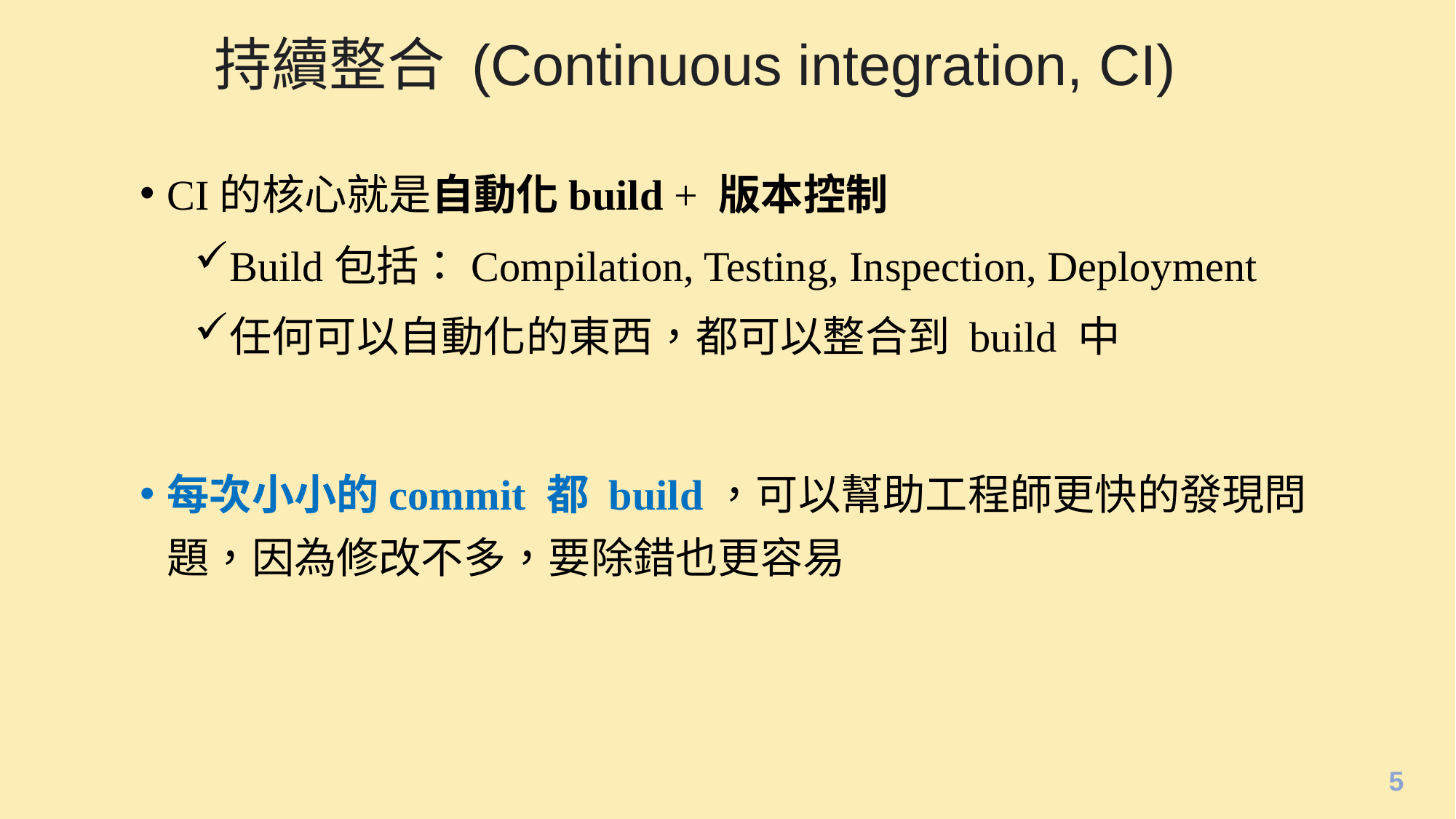

# 持續整合 (Continuous integration, CI)
CI的核心就是自動化build + 版本控制
Build包括：Compilation, Testing, Inspection, Deployment
任何可以自動化的東西，都可以整合到 build 中

每次小小的commit 都 build，可以幫助工程師更快的發現問題，因為修改不多，要除錯也更容易
5